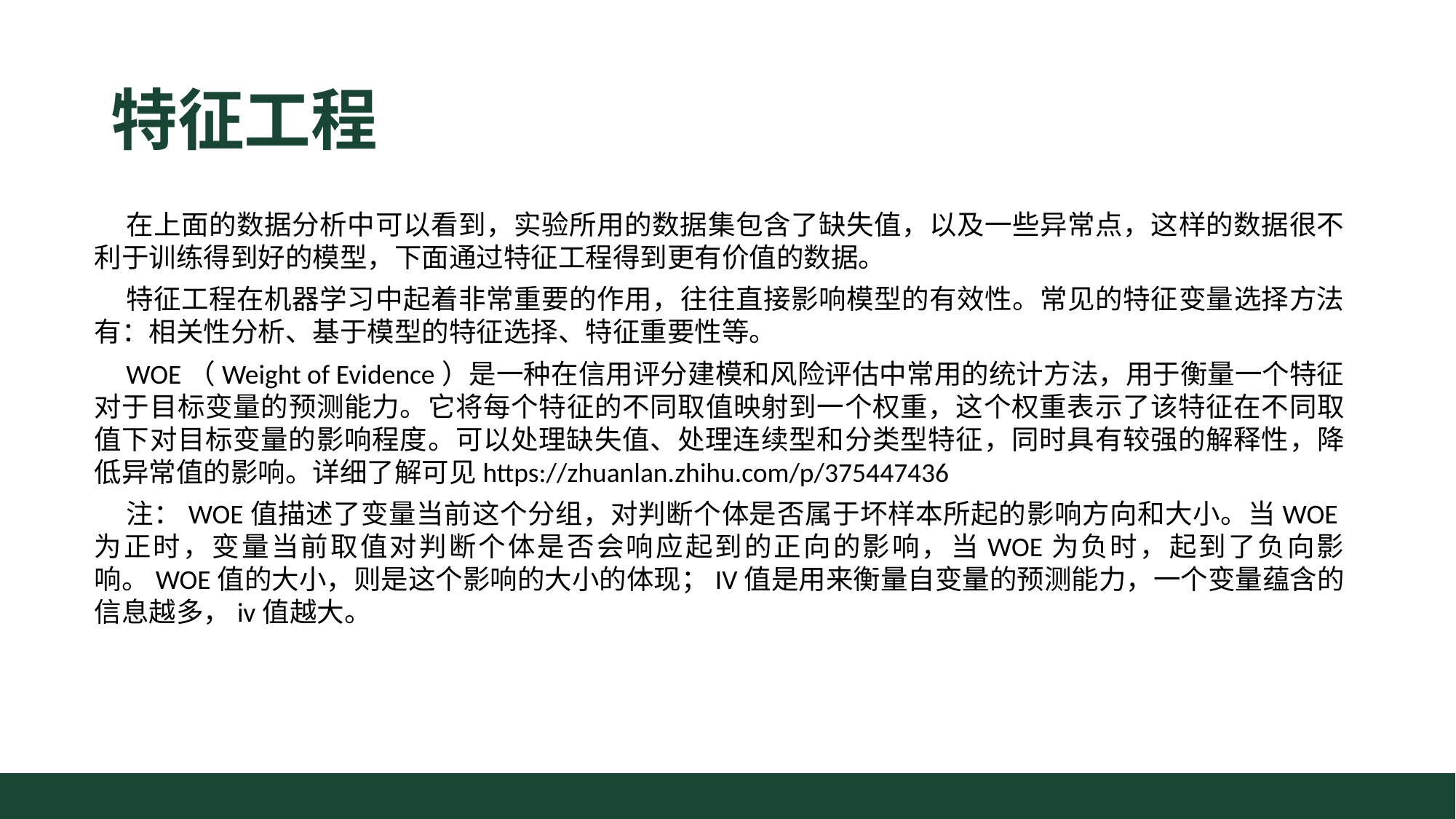

# 特征工程
在上面的数据分析中可以看到，实验所用的数据集包含了缺失值，以及一些异常点，这样的数据很不利于训练得到好的模型，下面通过特征工程得到更有价值的数据。
特征工程在机器学习中起着非常重要的作用，往往直接影响模型的有效性。常见的特征变量选择方法有：相关性分析、基于模型的特征选择、特征重要性等。
WOE（Weight of Evidence）是一种在信用评分建模和风险评估中常用的统计方法，用于衡量一个特征对于目标变量的预测能力。它将每个特征的不同取值映射到一个权重，这个权重表示了该特征在不同取值下对目标变量的影响程度。可以处理缺失值、处理连续型和分类型特征，同时具有较强的解释性，降低异常值的影响。详细了解可见https://zhuanlan.zhihu.com/p/375447436
注：WOE值描述了变量当前这个分组，对判断个体是否属于坏样本所起的影响方向和大小。当WOE为正时，变量当前取值对判断个体是否会响应起到的正向的影响，当WOE为负时，起到了负向影响。WOE值的大小，则是这个影响的大小的体现；IV值是用来衡量自变量的预测能力，一个变量蕴含的信息越多，iv值越大。